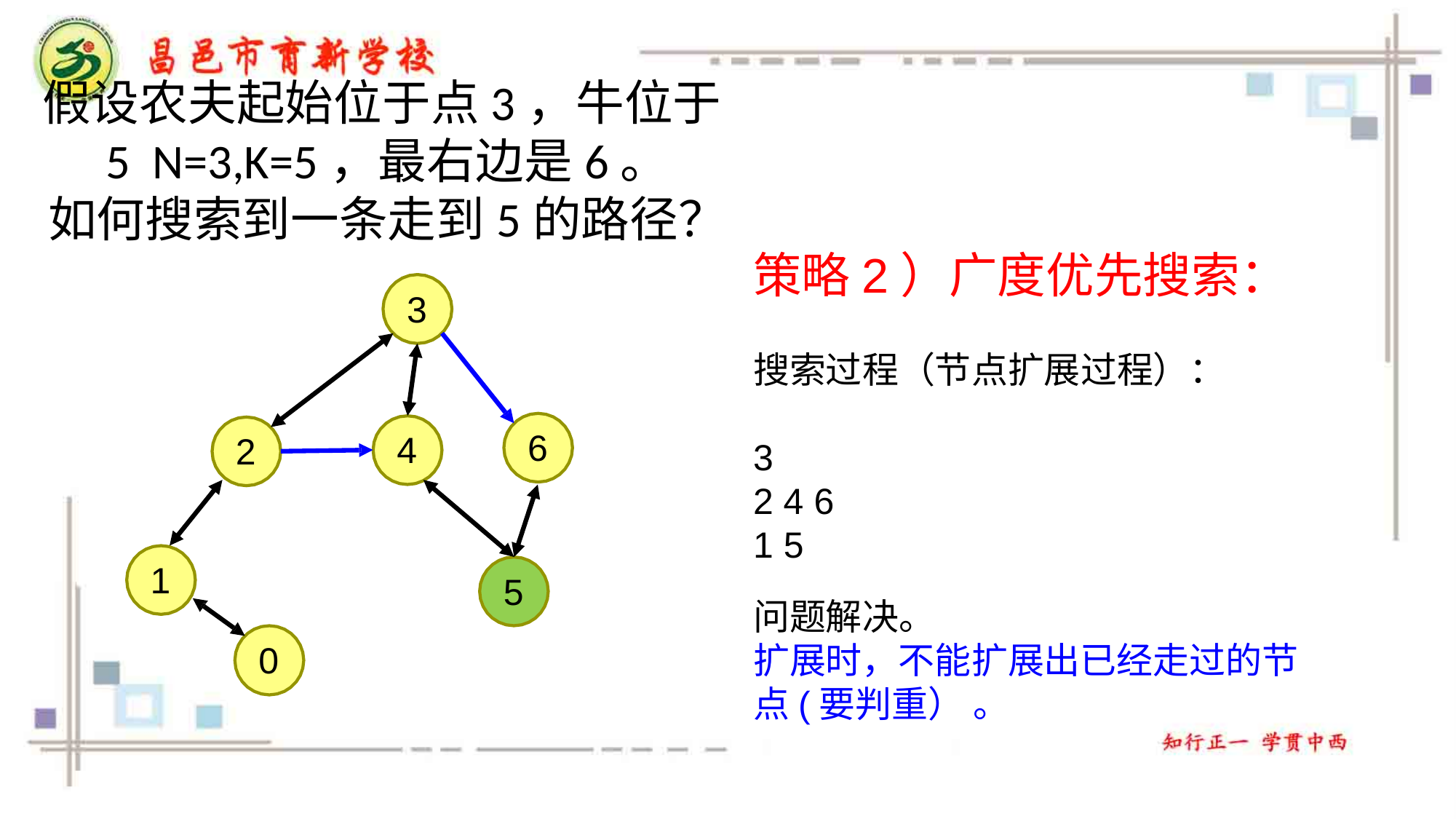

# 假设农夫起始位于点3，牛位于5  N=3,K=5，最右边是6。
如何搜索到一条走到5的路径？
策略2）广度优先搜索：
搜索过程（节点扩展过程）：
3
2 4 6
1 5

问题解决。
扩展时，不能扩展出已经走过的节 点(要判重） 。

3

6
4
2

1
5

0
23